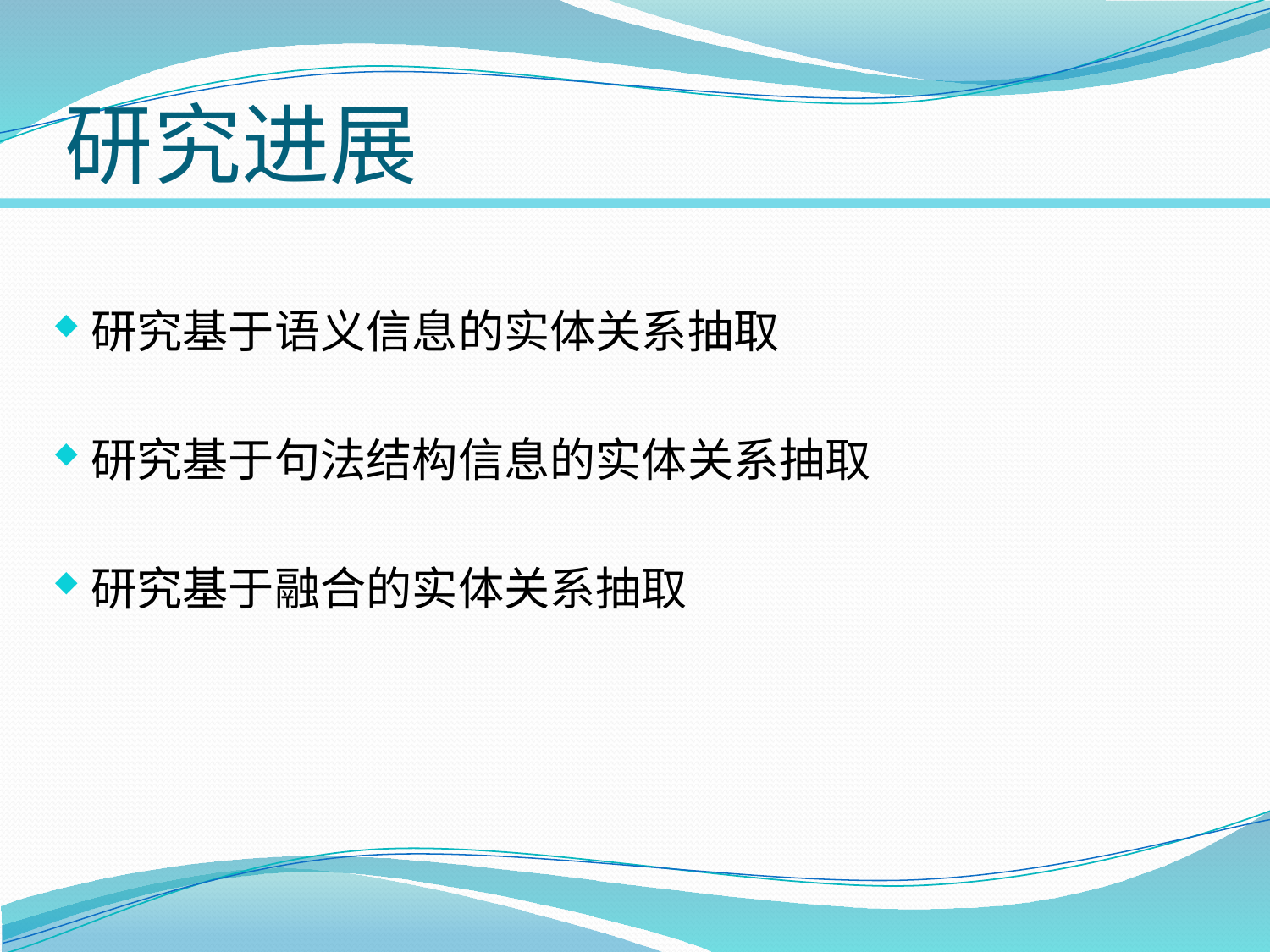

# 研究进展
研究基于语义信息的实体关系抽取

研究基于句法结构信息的实体关系抽取

研究基于融合的实体关系抽取